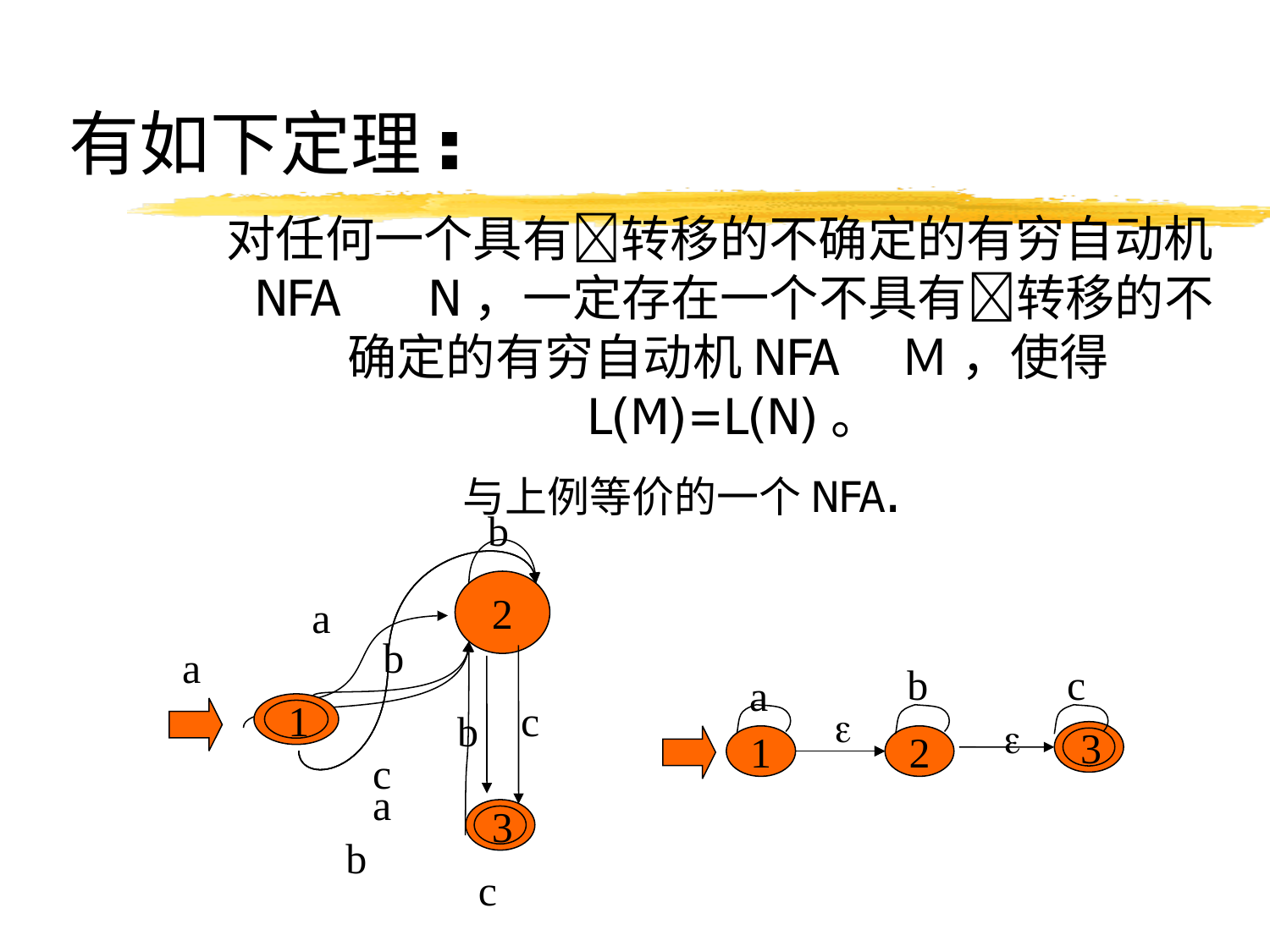

# 有如下定理:
 对任何一个具有ε转移的不确定的有穷自动机NFA 　N，一定存在一个不具有ε转移的不确定的有穷自动机NFA　Ｍ ，使得L(M)=L(N)。
与上例等价的一个NFA.

b
2
a
b
a

b
c

a
1

c
ε

b

ε

3

1
2
c

a
3

b
c